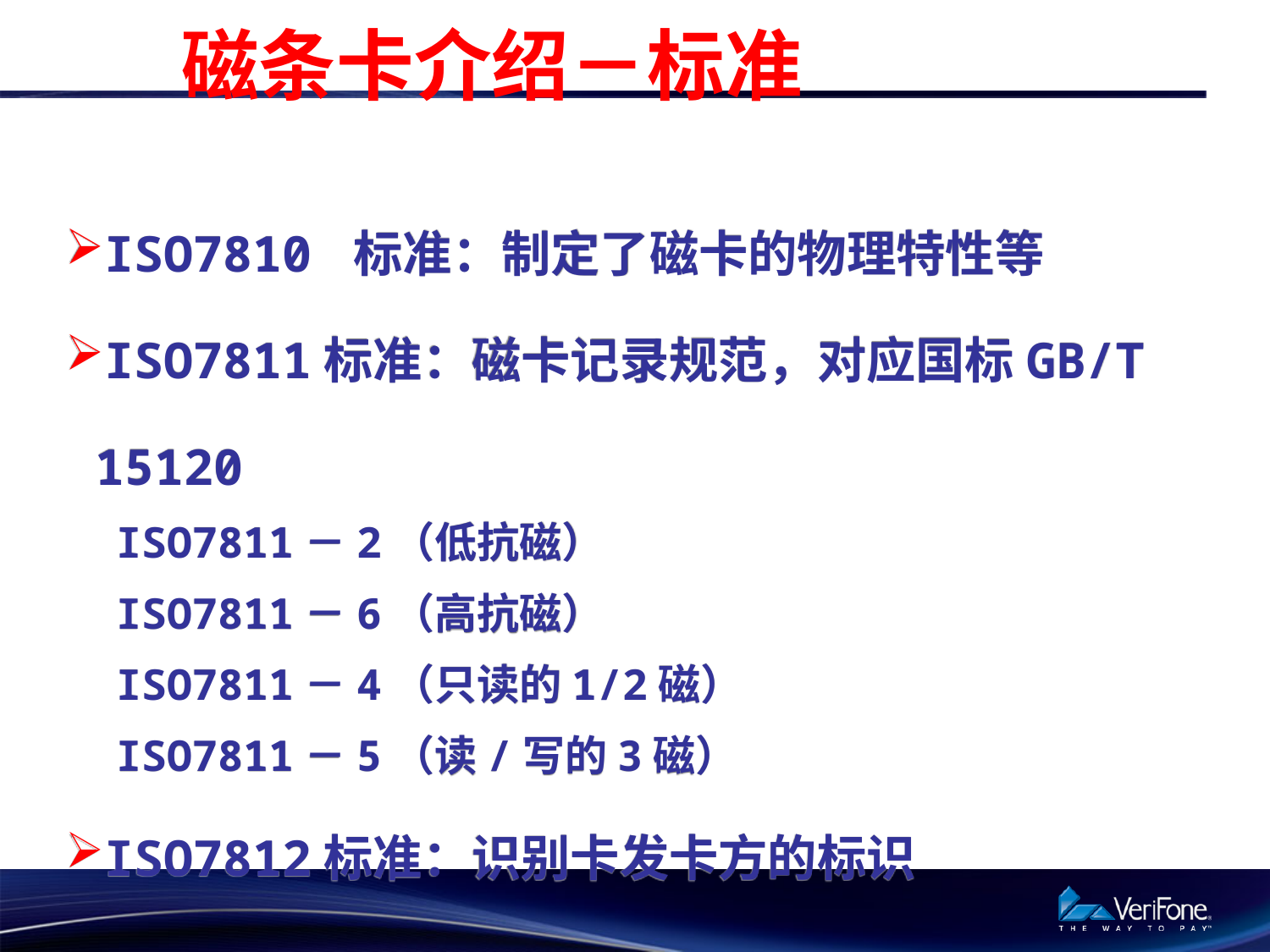

磁条卡介绍－标准
ISO7810 标准：制定了磁卡的物理特性等
ISO7811标准：磁卡记录规范，对应国标GB/T 15120
  ISO7811－2（低抗磁）
  ISO7811－6（高抗磁）
  ISO7811－4（只读的1/2磁）
  ISO7811－5（读/写的3磁）
ISO7812标准：识别卡发卡方的标识